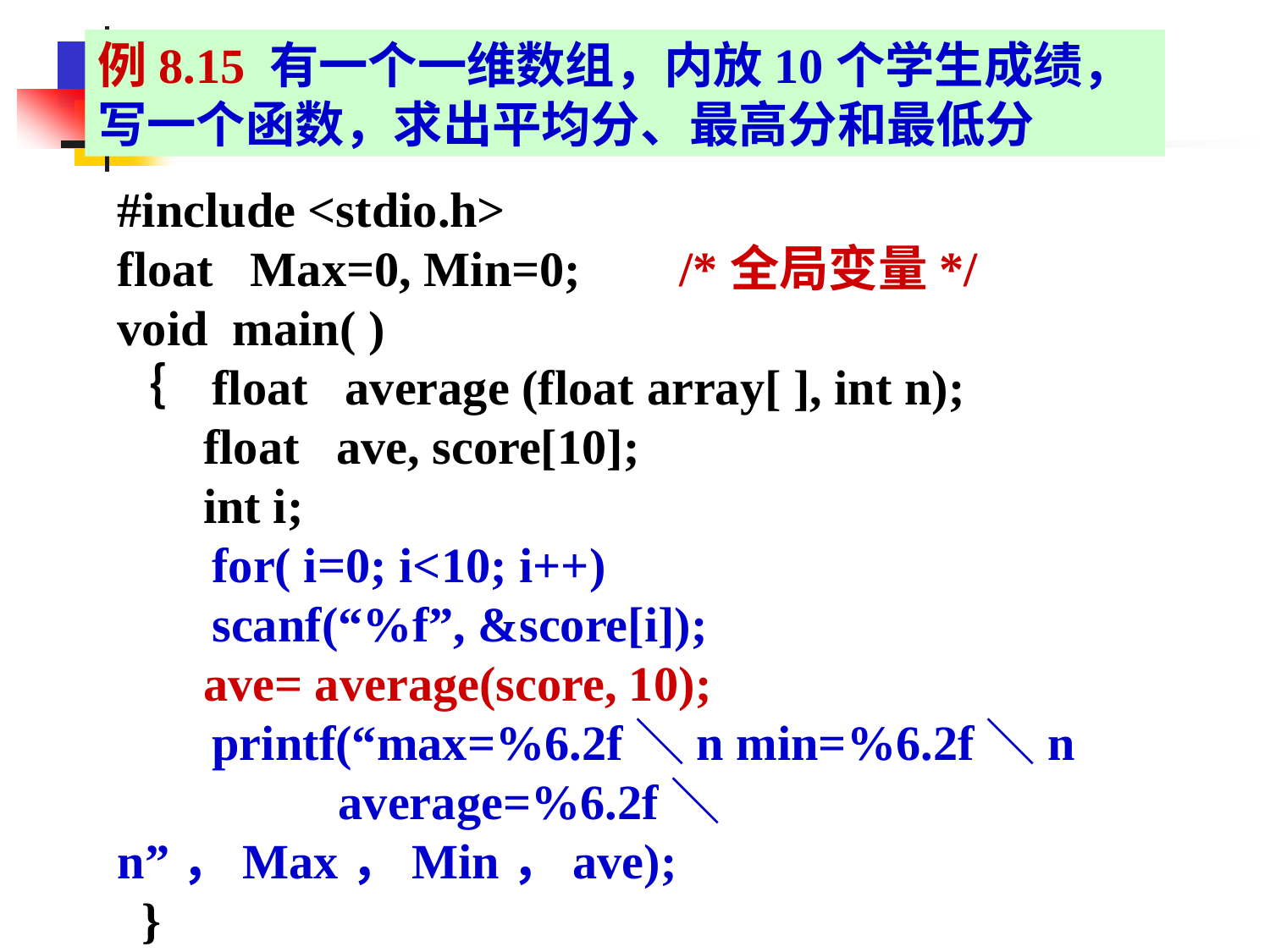

例8.15 有一个一维数组，内放10个学生成绩，写一个函数，求出平均分、最高分和最低分
#include <stdio.h>
float   Max=0, Min=0;        /*全局变量*/
void  main( )
｛   float   average (float array[ ], int n);
       float   ave, score[10];
       int i;
　   for( i=0; i<10; i++)
　   scanf(“%f”, &score[i]);
       ave= average(score, 10);
　   printf(“max=%6.2f＼n min=%6.2f＼n
                  average=%6.2f＼n”，Max，Min，ave);
  }